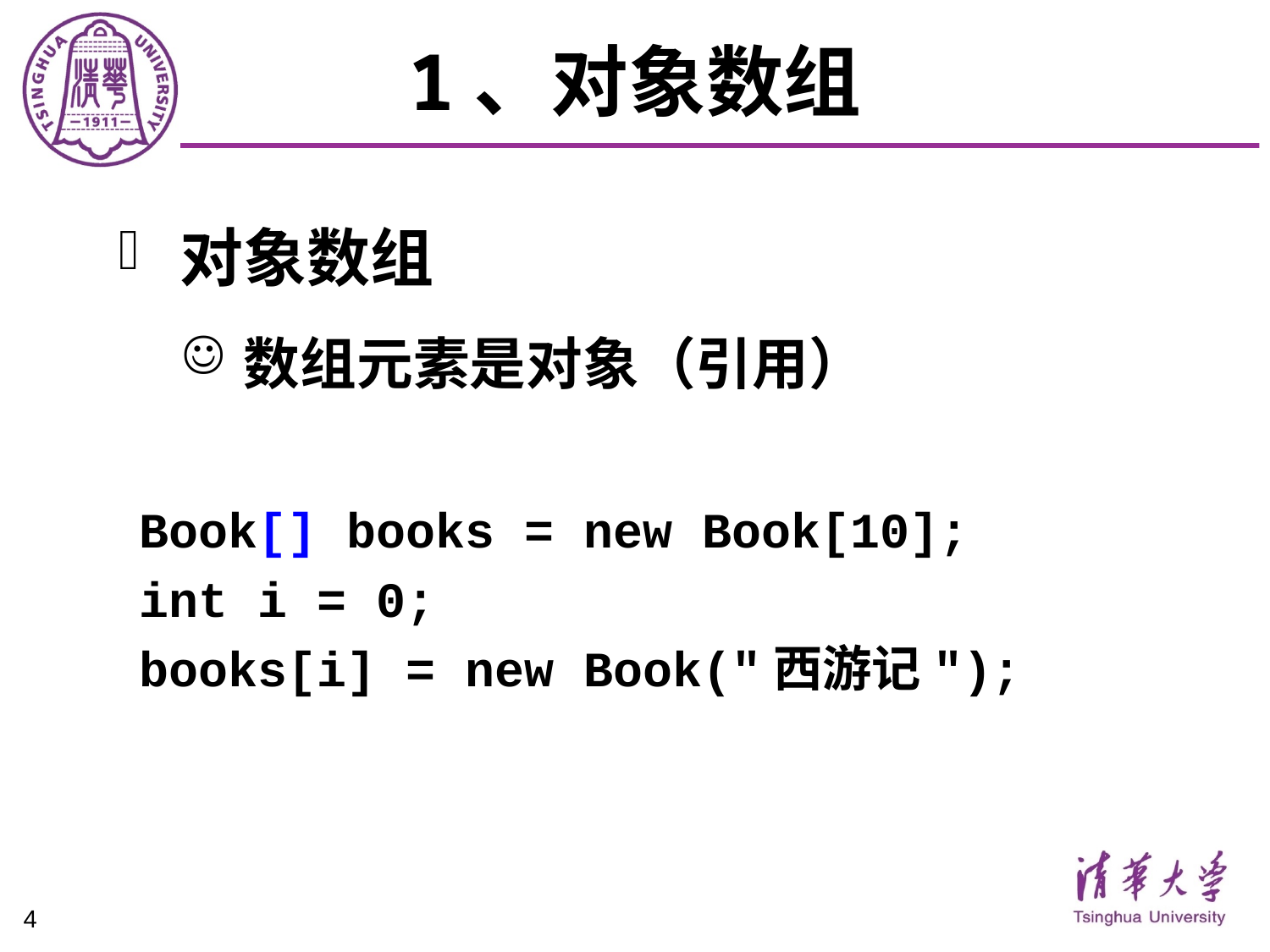

# 1、对象数组
对象数组
数组元素是对象（引用）
Book[] books = new Book[10];
int i = 0;
books[i] = new Book("西游记");
4